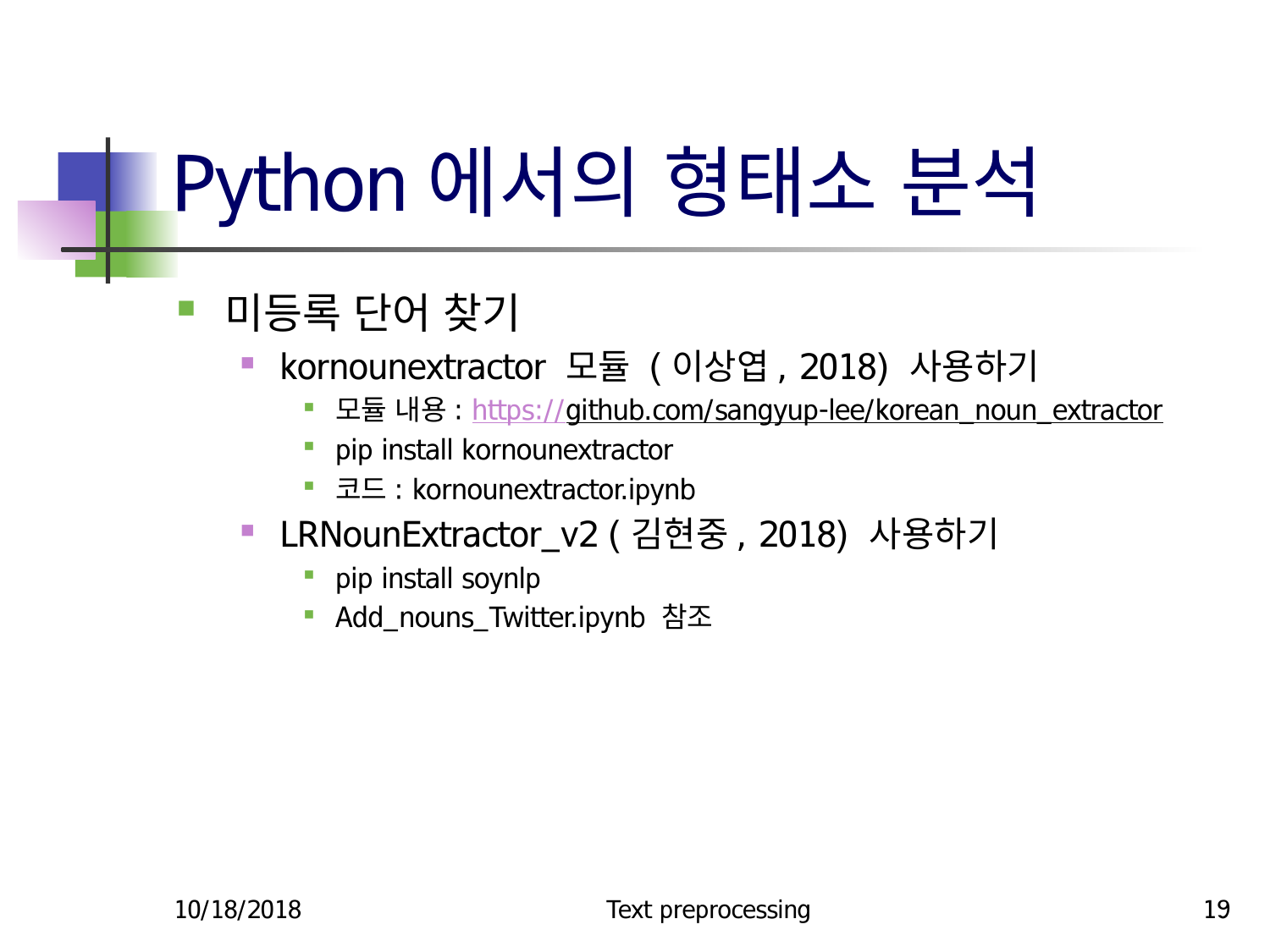

# Python에서의 형태소 분석
미등록 단어 찾기
kornounextractor 모듈 (이상엽, 2018) 사용하기
모듈 내용: https://github.com/sangyup-lee/korean_noun_extractor
pip install kornounextractor
코드: kornounextractor.ipynb
LRNounExtractor_v2 (김현중, 2018) 사용하기
pip install soynlp
Add_nouns_Twitter.ipynb 참조

10/18/2018
Text preprocessing
19